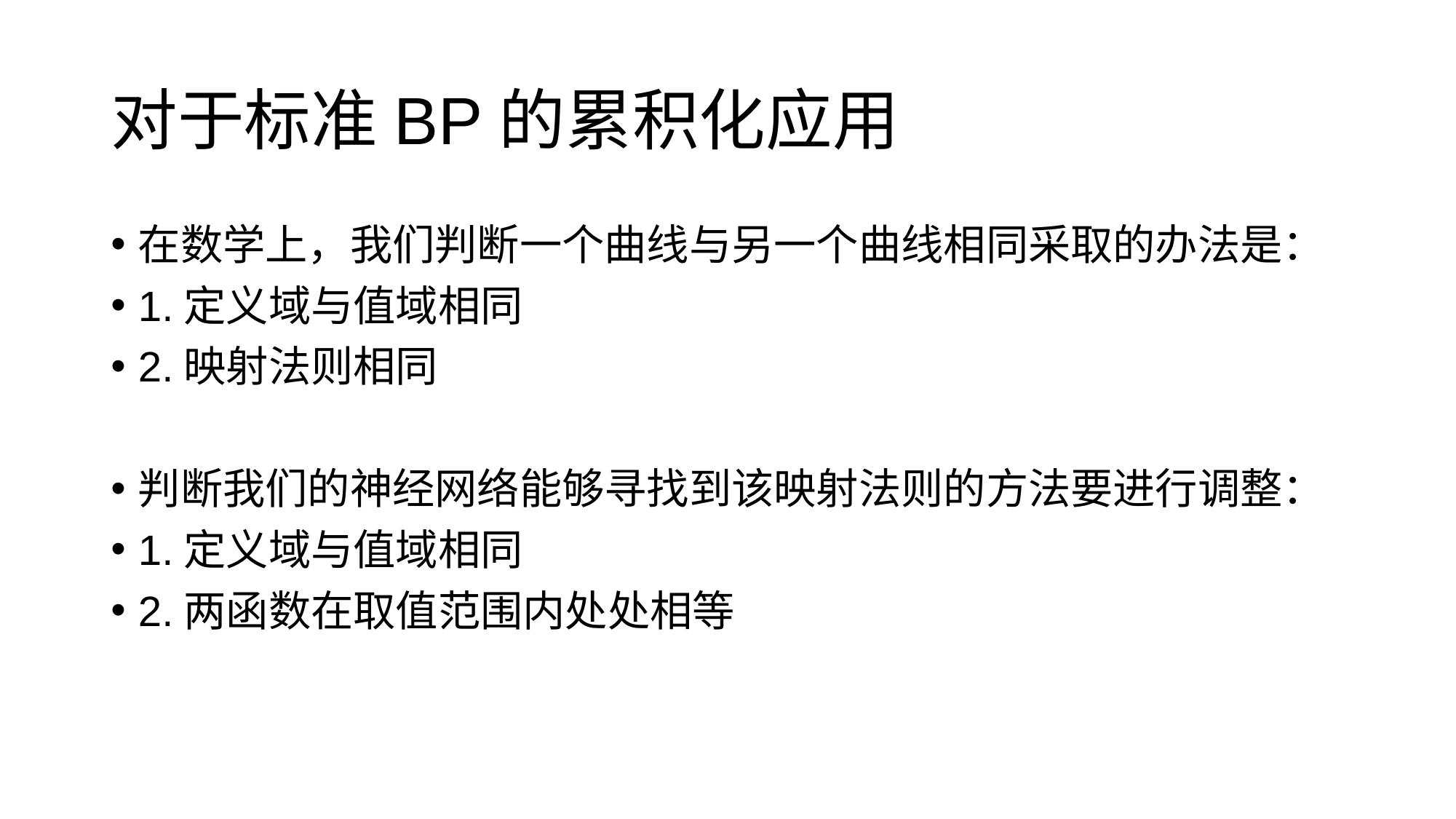

# 对于标准BP的累积化应用
在数学上，我们判断一个曲线与另一个曲线相同采取的办法是：
1.定义域与值域相同
2.映射法则相同

判断我们的神经网络能够寻找到该映射法则的方法要进行调整：
1.定义域与值域相同
2.两函数在取值范围内处处相等